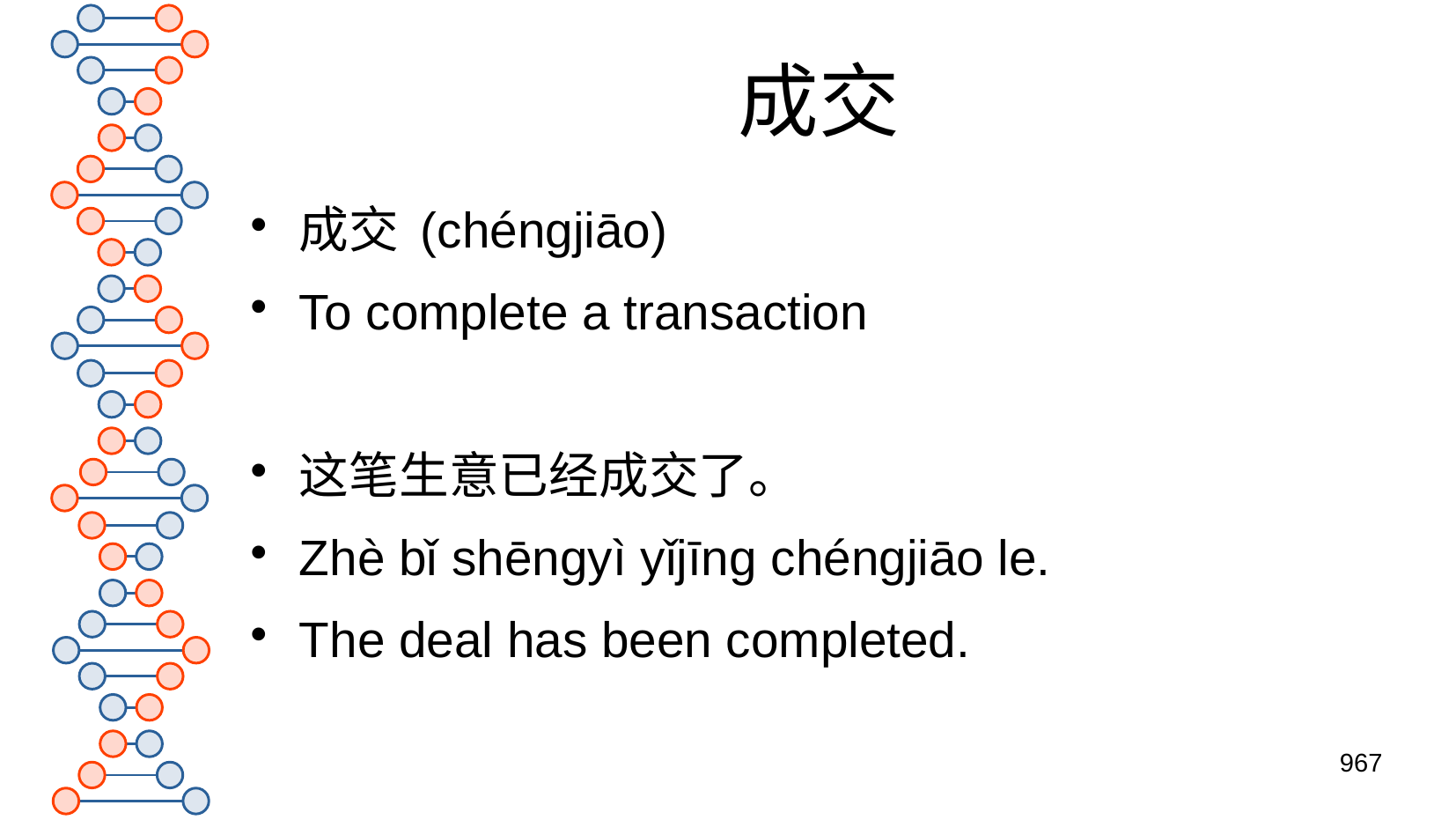

# 成交
成交 (chéngjiāo)
To complete a transaction

这笔生意已经成交了。
Zhè bǐ shēngyì yǐjīng chéngjiāo le.
The deal has been completed.

967